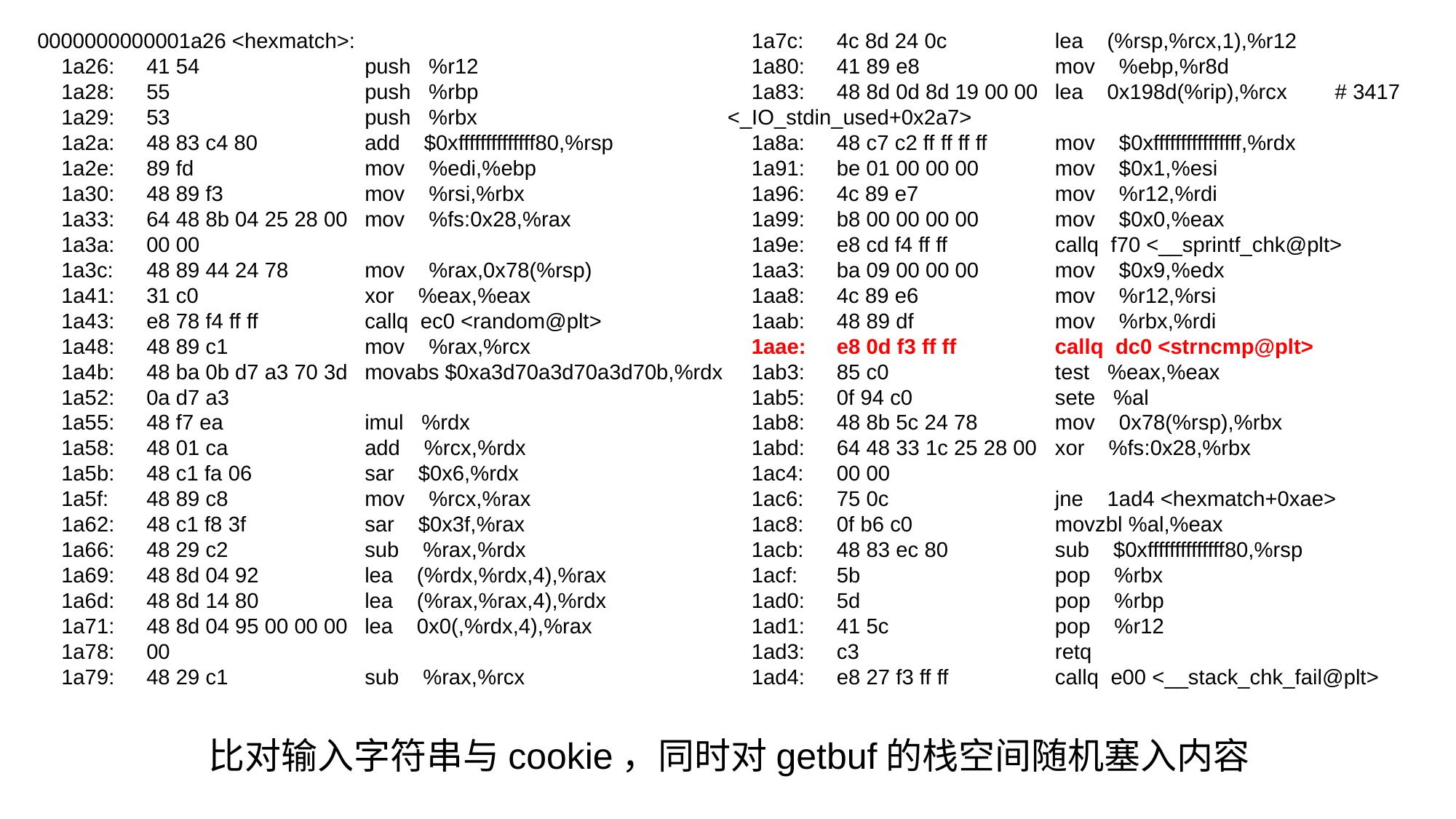

0000000000001a26 <hexmatch>:
    1a26:	41 54                	push   %r12
    1a28:	55                   	push   %rbp
    1a29:	53                   	push   %rbx
    1a2a:	48 83 c4 80          	add    $0xffffffffffffff80,%rsp
    1a2e:	89 fd                	mov    %edi,%ebp
    1a30:	48 89 f3             	mov    %rsi,%rbx
    1a33:	64 48 8b 04 25 28 00 	mov    %fs:0x28,%rax
    1a3a:	00 00
    1a3c:	48 89 44 24 78       	mov    %rax,0x78(%rsp)
    1a41:	31 c0                	xor    %eax,%eax
    1a43:	e8 78 f4 ff ff       	callq  ec0 <random@plt>
    1a48:	48 89 c1             	mov    %rax,%rcx
    1a4b:	48 ba 0b d7 a3 70 3d 	movabs $0xa3d70a3d70a3d70b,%rdx
    1a52:	0a d7 a3
    1a55:	48 f7 ea             	imul   %rdx
    1a58:	48 01 ca             	add    %rcx,%rdx
    1a5b:	48 c1 fa 06          	sar    $0x6,%rdx
    1a5f:	48 89 c8             	mov    %rcx,%rax
    1a62:	48 c1 f8 3f          	sar    $0x3f,%rax
    1a66:	48 29 c2             	sub    %rax,%rdx
    1a69:	48 8d 04 92          	lea    (%rdx,%rdx,4),%rax
    1a6d:	48 8d 14 80          	lea    (%rax,%rax,4),%rdx
    1a71:	48 8d 04 95 00 00 00 	lea    0x0(,%rdx,4),%rax
    1a78:	00
    1a79:	48 29 c1             	sub    %rax,%rcx
    1a7c:	4c 8d 24 0c          	lea    (%rsp,%rcx,1),%r12
    1a80:	41 89 e8             	mov    %ebp,%r8d
    1a83:	48 8d 0d 8d 19 00 00 	lea    0x198d(%rip),%rcx        # 3417 <_IO_stdin_used+0x2a7>
    1a8a:	48 c7 c2 ff ff ff ff 	mov    $0xffffffffffffffff,%rdx
    1a91:	be 01 00 00 00       	mov    $0x1,%esi
    1a96:	4c 89 e7             	mov    %r12,%rdi
    1a99:	b8 00 00 00 00       	mov    $0x0,%eax
    1a9e:	e8 cd f4 ff ff       	callq  f70 <__sprintf_chk@plt>
    1aa3:	ba 09 00 00 00       	mov    $0x9,%edx
    1aa8:	4c 89 e6             	mov    %r12,%rsi
    1aab:	48 89 df             	mov    %rbx,%rdi
    1aae:	e8 0d f3 ff ff       	callq  dc0 <strncmp@plt>
    1ab3:	85 c0                	test   %eax,%eax
    1ab5:	0f 94 c0             	sete   %al
    1ab8:	48 8b 5c 24 78       	mov    0x78(%rsp),%rbx
    1abd:	64 48 33 1c 25 28 00 	xor    %fs:0x28,%rbx
    1ac4:	00 00
    1ac6:	75 0c                	jne    1ad4 <hexmatch+0xae>
    1ac8:	0f b6 c0             	movzbl %al,%eax
    1acb:	48 83 ec 80          	sub    $0xffffffffffffff80,%rsp
    1acf:	5b                   	pop    %rbx
    1ad0:	5d                   	pop    %rbp
    1ad1:	41 5c                	pop    %r12
    1ad3:	c3                   	retq
    1ad4:	e8 27 f3 ff ff       	callq  e00 <__stack_chk_fail@plt>
比对输入字符串与cookie，同时对getbuf的栈空间随机塞入内容